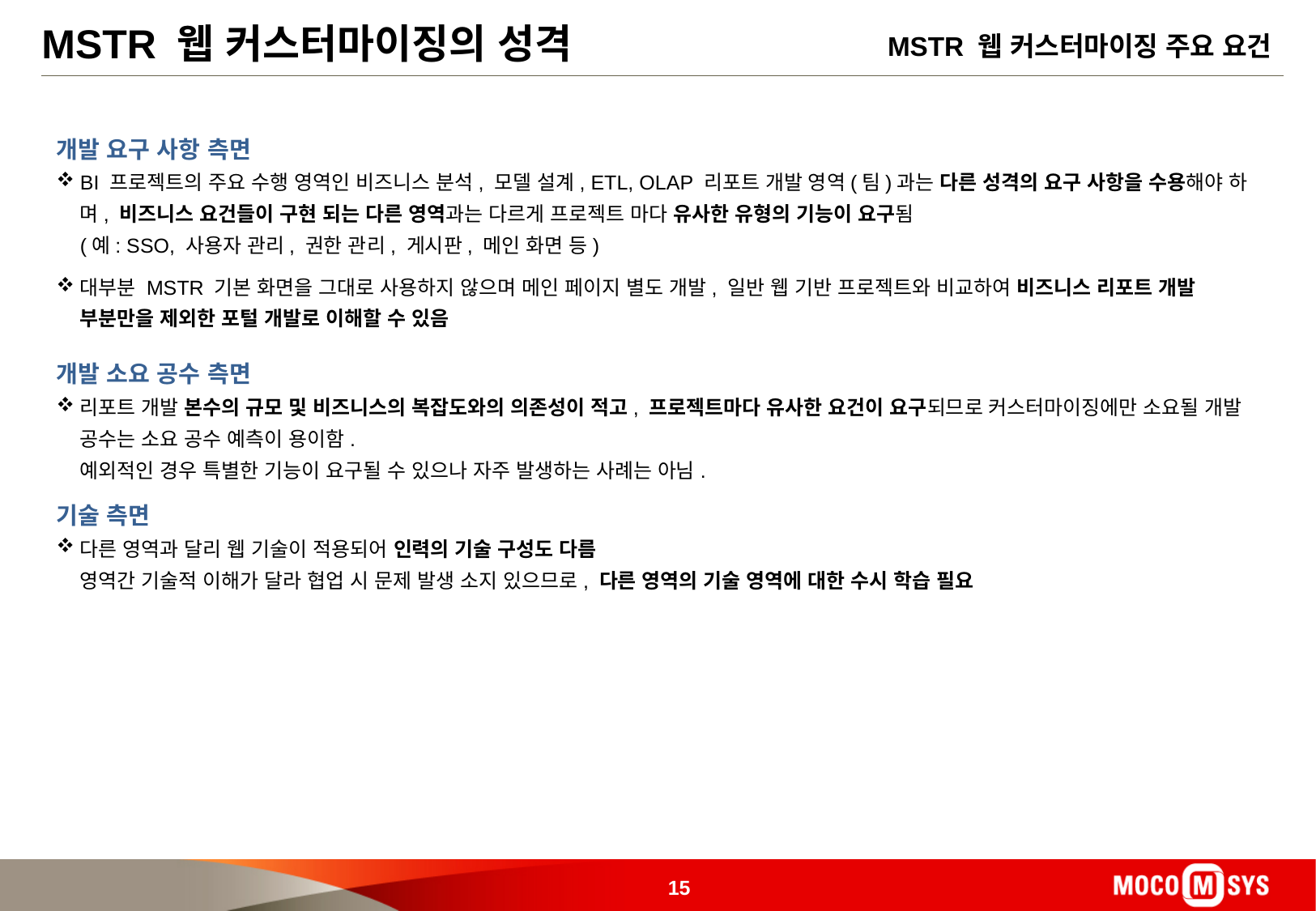

# MSTR 웹 커스터마이징의 성격
MSTR 웹 커스터마이징 주요 요건
개발 요구 사항 측면
BI 프로젝트의 주요 수행 영역인 비즈니스 분석, 모델 설계, ETL, OLAP 리포트 개발 영역(팀)과는 다른 성격의 요구 사항을 수용해야 하며, 비즈니스 요건들이 구현 되는 다른 영역과는 다르게 프로젝트 마다 유사한 유형의 기능이 요구됨
(예: SSO, 사용자 관리, 권한 관리, 게시판, 메인 화면 등)
대부분 MSTR 기본 화면을 그대로 사용하지 않으며 메인 페이지 별도 개발, 일반 웹 기반 프로젝트와 비교하여 비즈니스 리포트 개발 부분만을 제외한 포털 개발로 이해할 수 있음
개발 소요 공수 측면
리포트 개발 본수의 규모 및 비즈니스의 복잡도와의 의존성이 적고, 프로젝트마다 유사한 요건이 요구되므로 커스터마이징에만 소요될 개발 공수는 소요 공수 예측이 용이함.
예외적인 경우 특별한 기능이 요구될 수 있으나 자주 발생하는 사례는 아님.
기술 측면
다른 영역과 달리 웹 기술이 적용되어 인력의 기술 구성도 다름
영역간 기술적 이해가 달라 협업 시 문제 발생 소지 있으므로, 다른 영역의 기술 영역에 대한 수시 학습 필요